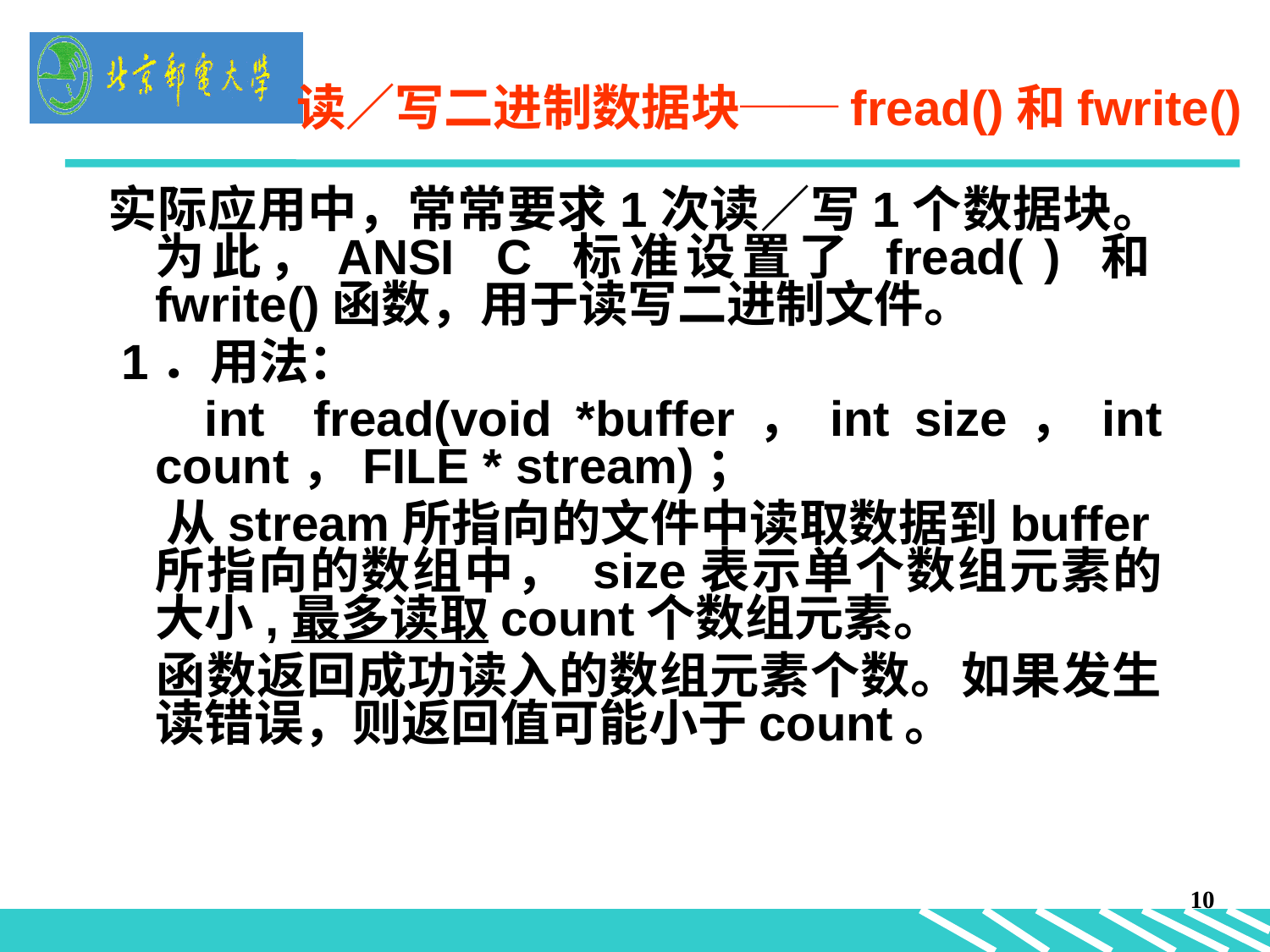

# 读／写二进制数据块──fread()和fwrite()
实际应用中，常常要求1次读／写1个数据块。为此，ANSI  C 标准设置了 fread( ) 和fwrite()函数，用于读写二进制文件。
 1．用法：
    int  fread(void *buffer，int size，int count，FILE * stream)；
    从stream所指向的文件中读取数据到buffer所指向的数组中， size表示单个数组元素的大小,最多读取count个数组元素。
	函数返回成功读入的数组元素个数。如果发生读错误，则返回值可能小于count。

10